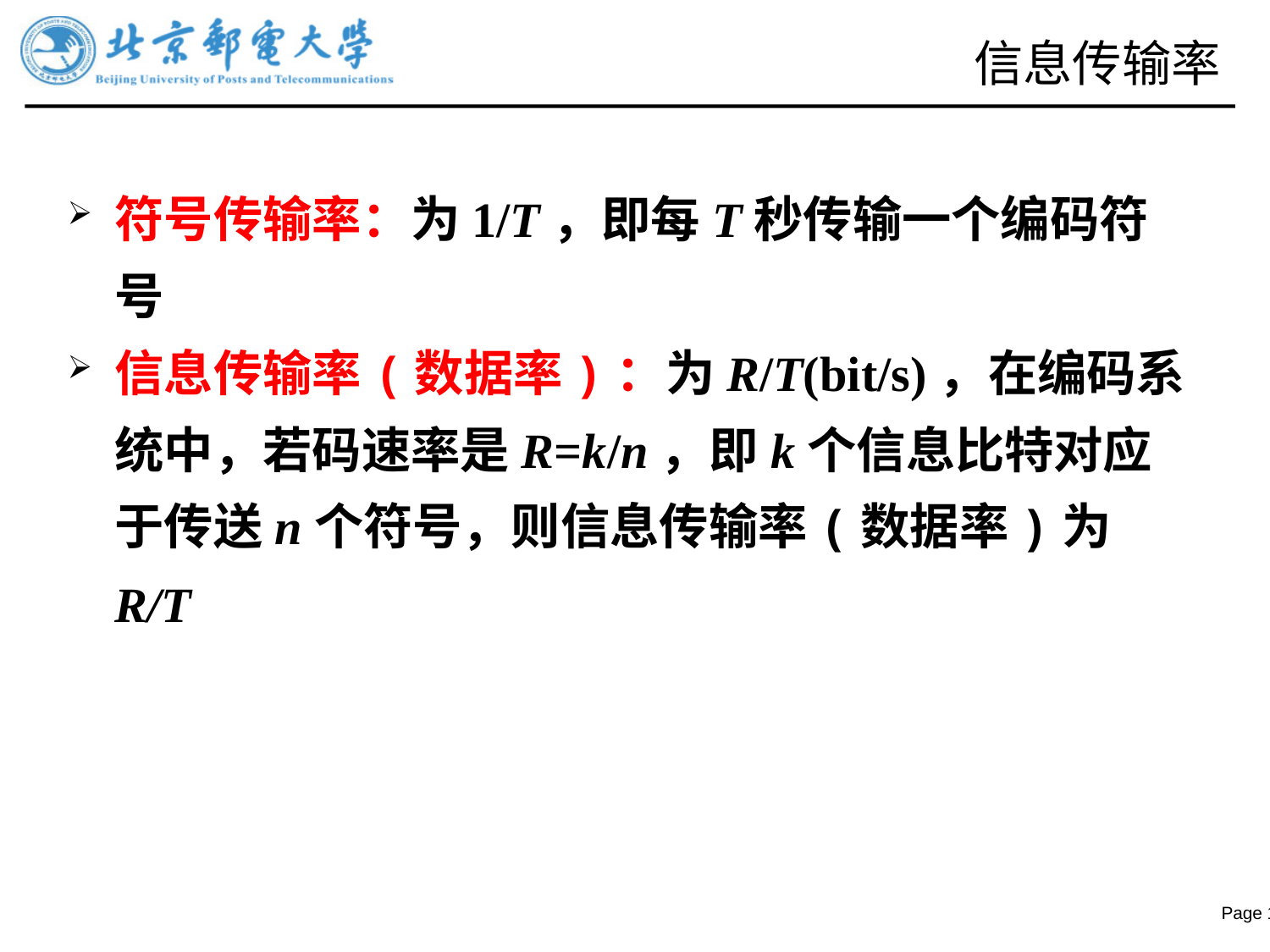

# 信息传输率
符号传输率：为1/T，即每T秒传输一个编码符号
信息传输率(数据率)：为R/T(bit/s)，在编码系统中，若码速率是R=k/n，即k个信息比特对应于传送n个符号，则信息传输率(数据率)为R/T